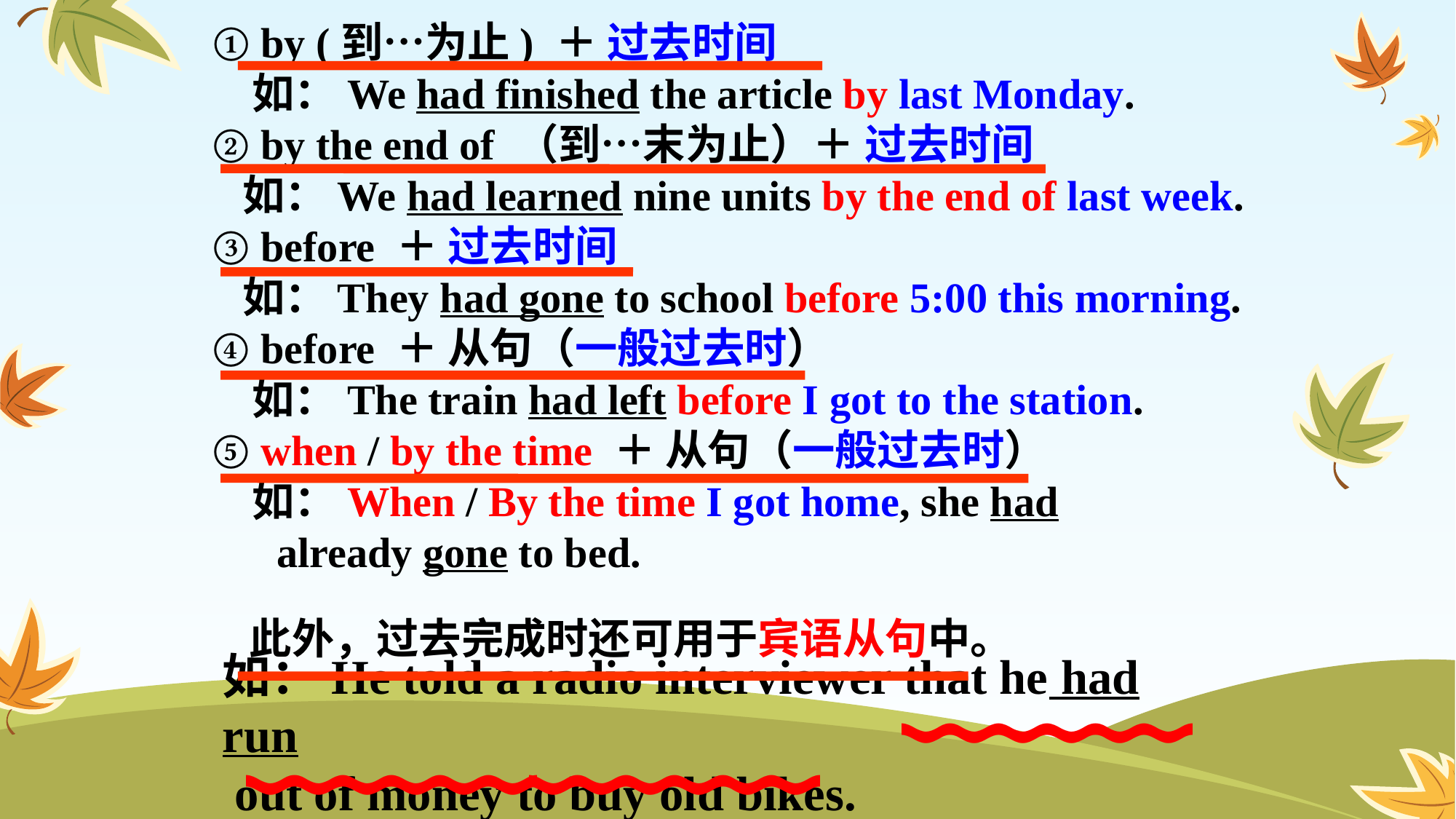

① by (到…为止) ＋ 过去时间
   如：We had finished the article by last Monday.
② by the end of （到…末为止）＋ 过去时间
  如：We had learned nine units by the end of last week.
③ before ＋ 过去时间
  如：They had gone to school before 5:00 this morning.
④ before ＋ 从句（一般过去时）
   如：The train had left before I got to the station.
⑤ when / by the time ＋ 从句（一般过去时）
   如：When / By the time I got home, she had
      already gone to bed.

此外，过去完成时还可用于宾语从句中。
如：He told a radio interviewer that he had run
 out of money to buy old bikes.
﹋﹋
﹋﹋
﹋﹋